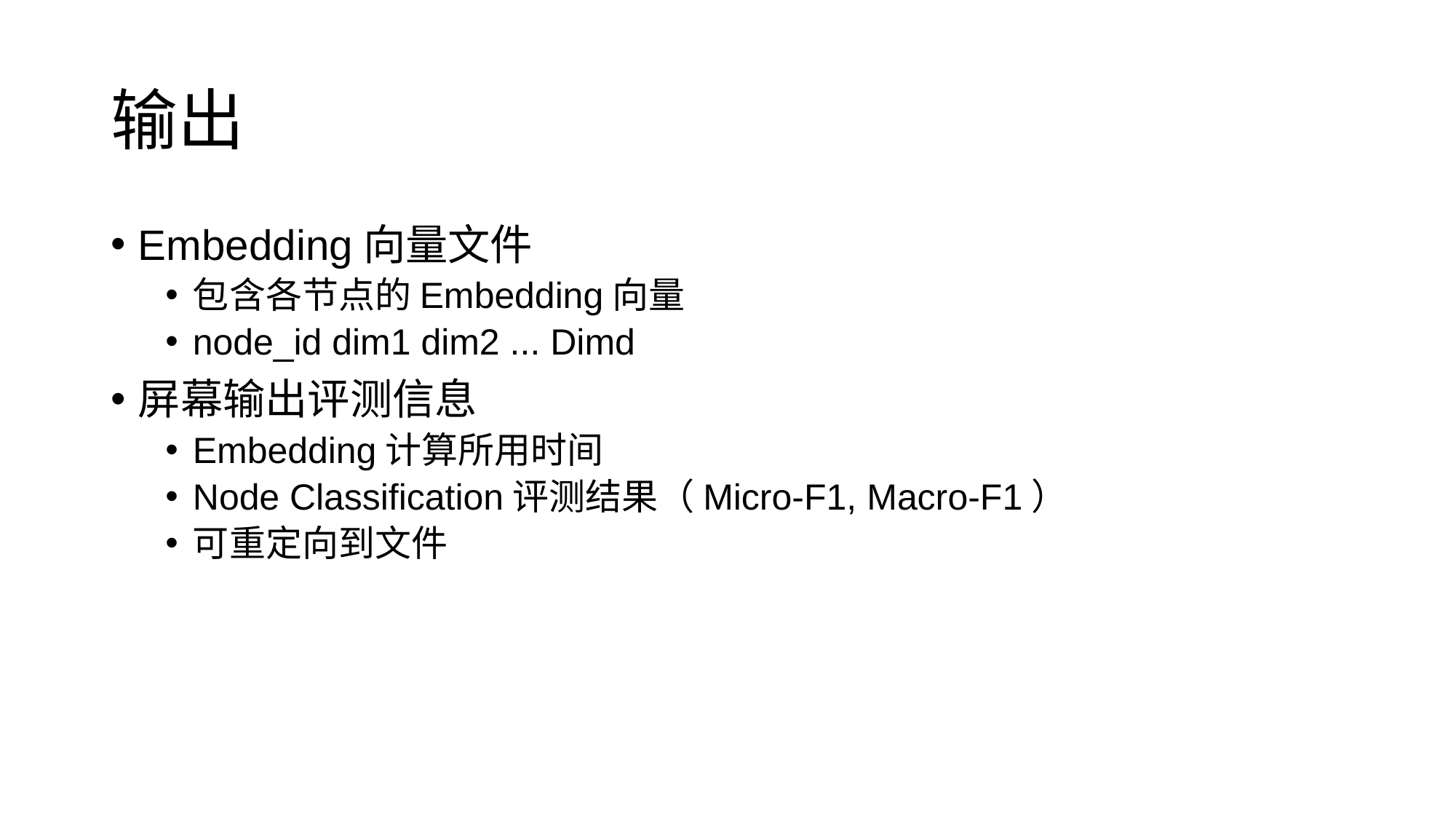

# 输出
Embedding向量文件
包含各节点的Embedding向量
node_id dim1 dim2 ... Dimd
屏幕输出评测信息
Embedding计算所用时间
Node Classification评测结果（Micro-F1, Macro-F1）
可重定向到文件